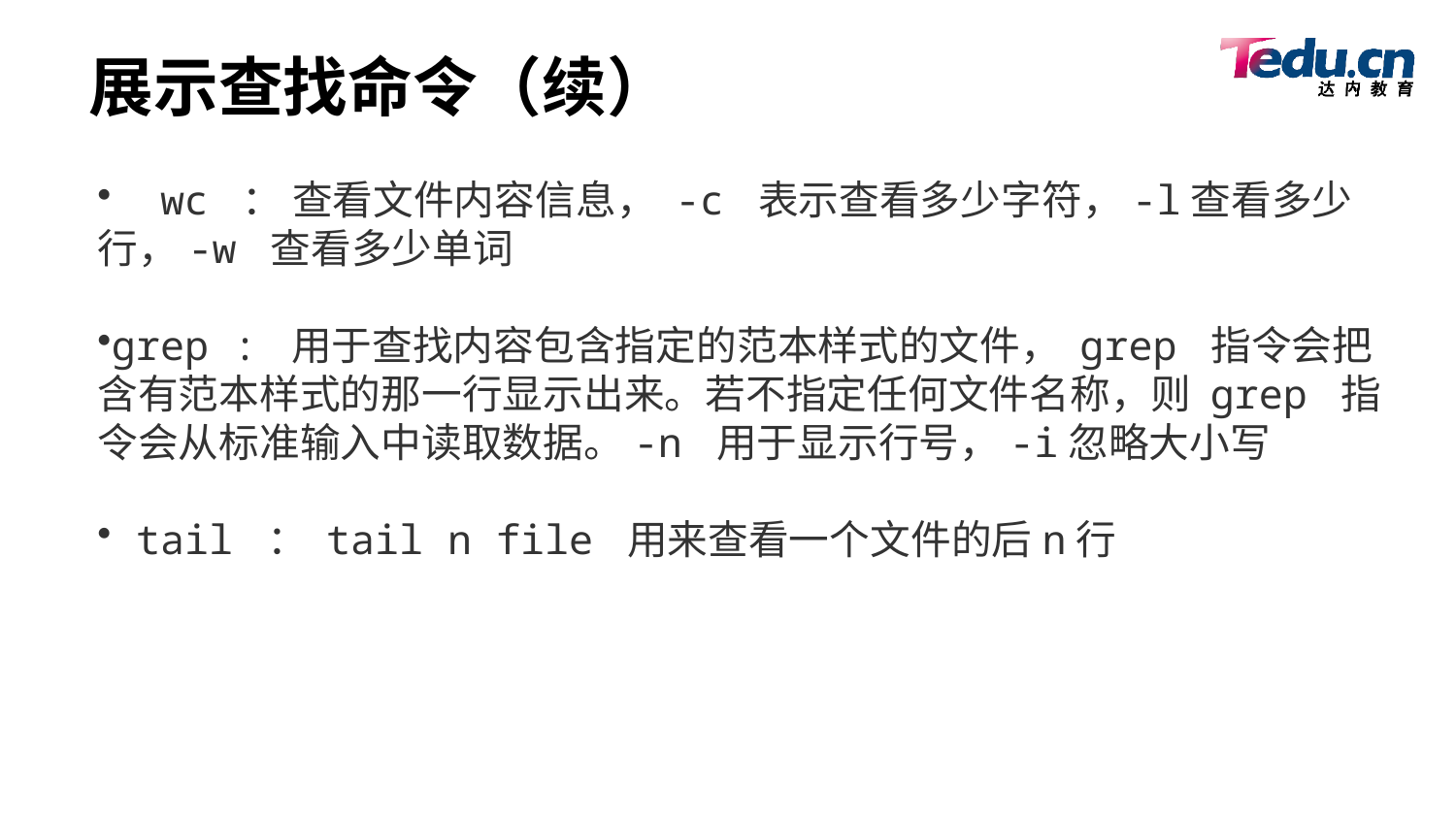

# 展示查找命令（续）
  wc ： 查看文件内容信息， -c 表示查看多少字符，-l查看多少行，-w 查看多少单词

grep : 用于查找内容包含指定的范本样式的文件， grep 指令会把含有范本样式的那一行显示出来。若不指定任何文件名称，则 grep 指令会从标准输入中读取数据。-n 用于显示行号，-i忽略大小写

 tail ： tail n file 用来查看一个文件的后n行